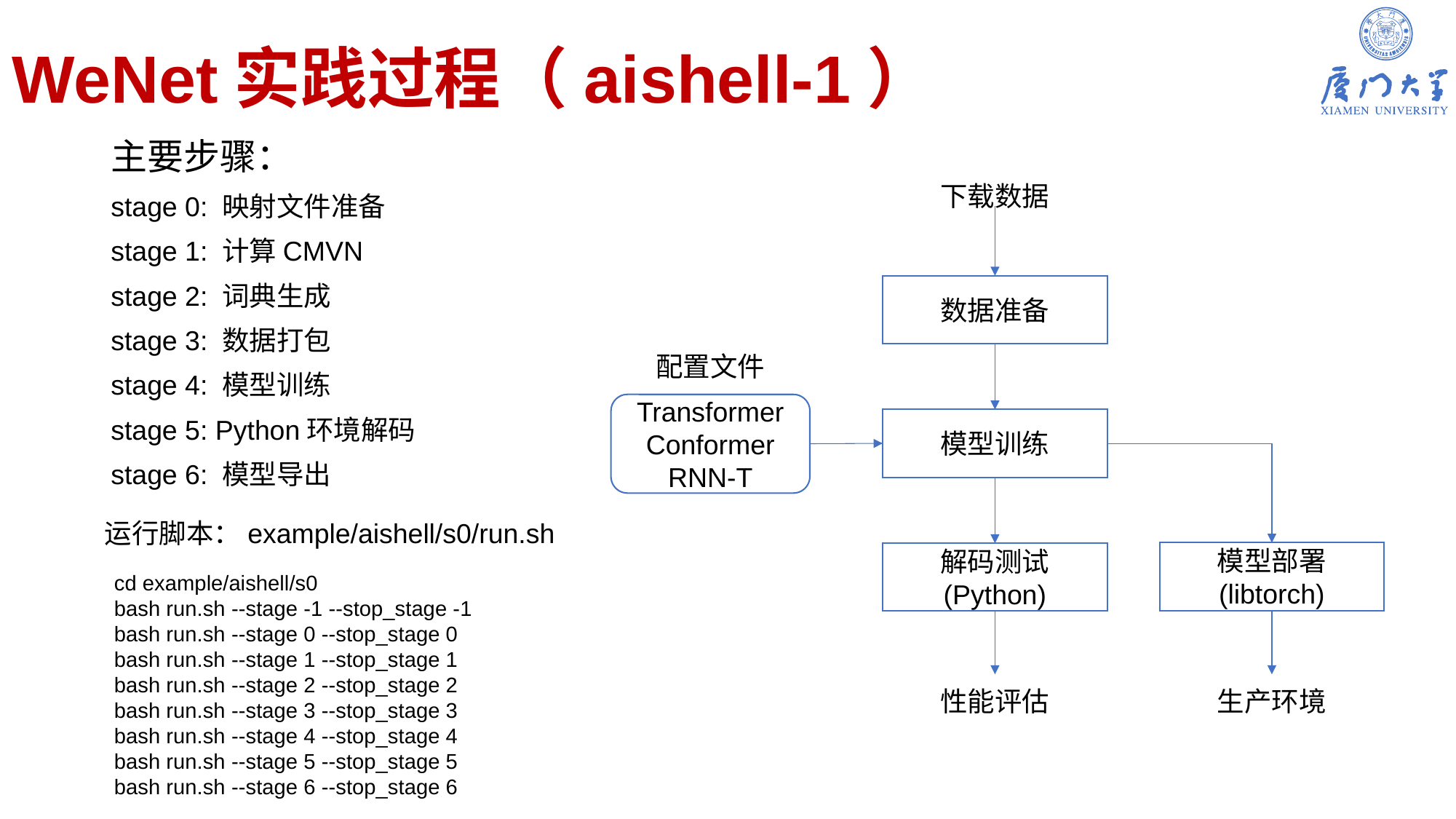

# WeNet实践过程（aishell-1）
主要步骤：
stage 0: 映射文件准备
stage 1: 计算CMVN
stage 2: 词典生成
stage 3: 数据打包
stage 4: 模型训练
stage 5: Python环境解码
stage 6: 模型导出
下载数据
数据准备
配置文件
Transformer
Conformer
RNN-T
模型训练
运行脚本：example/aishell/s0/run.sh
模型部署
(libtorch)
解码测试
(Python)
cd example/aishell/s0
bash run.sh --stage -1 --stop_stage -1
bash run.sh --stage 0 --stop_stage 0
bash run.sh --stage 1 --stop_stage 1
bash run.sh --stage 2 --stop_stage 2
bash run.sh --stage 3 --stop_stage 3
bash run.sh --stage 4 --stop_stage 4
bash run.sh --stage 5 --stop_stage 5
bash run.sh --stage 6 --stop_stage 6
性能评估
生产环境